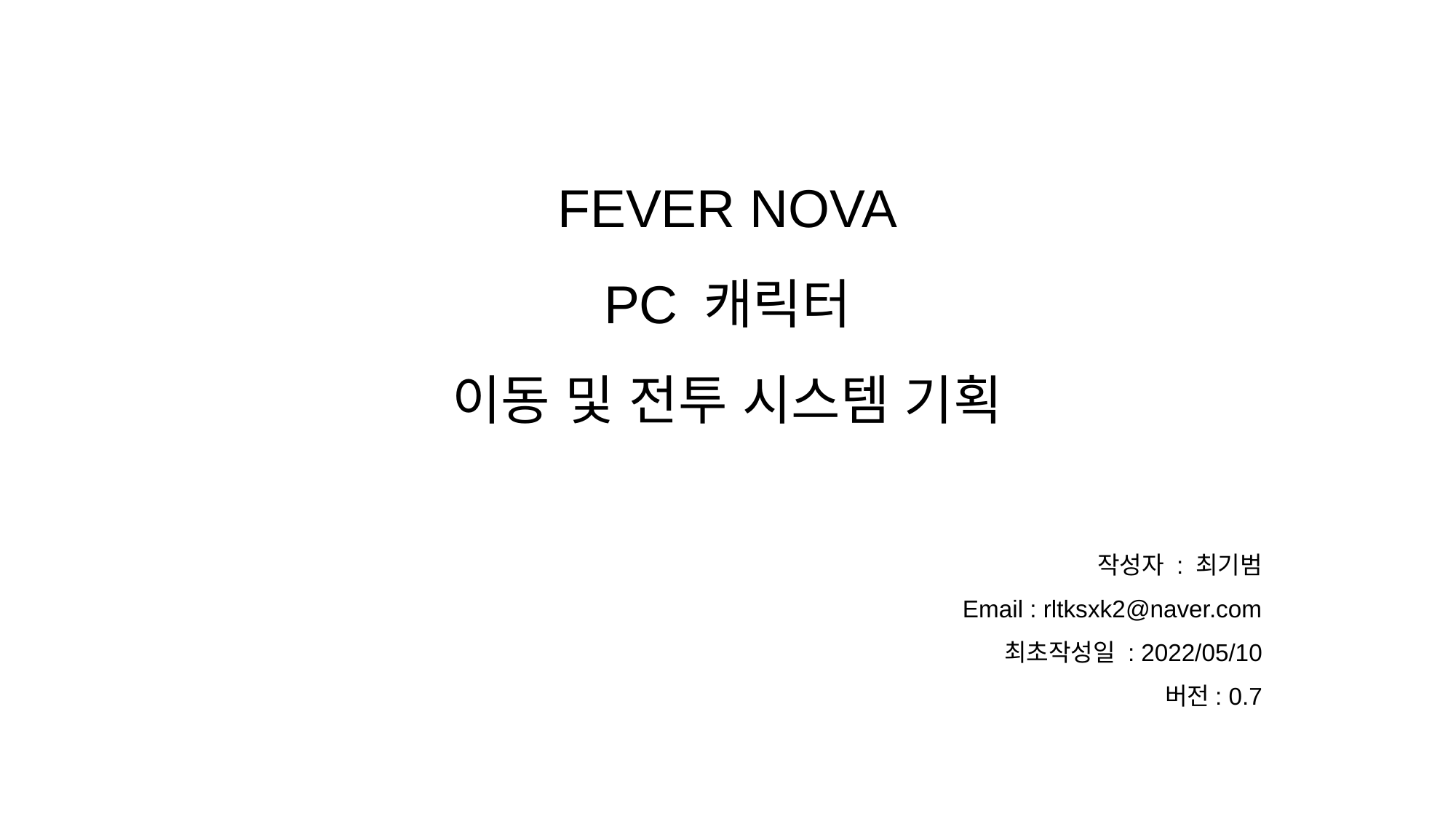

# FEVER NOVA PC 캐릭터 이동 및 전투 시스템 기획
작성자 : 최기범
Email : rltksxk2@naver.com
최초작성일 : 2022/05/10
버전: 0.7